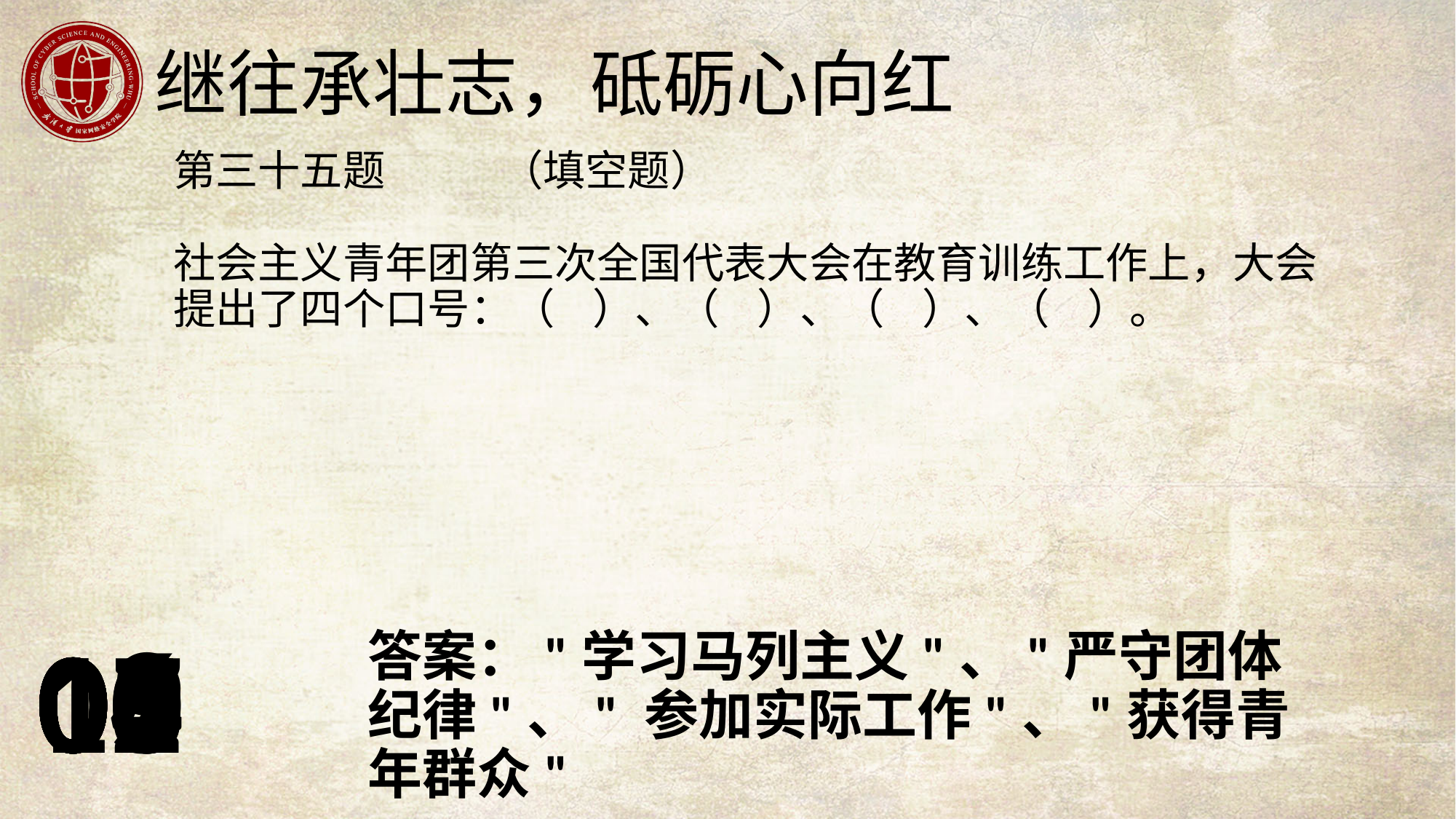

第三十五题		（填空题）
社会主义青年团第三次全国代表大会在教育训练工作上，大会提出了四个口号：（    ）、（    ）、（    ）、（    ）。
答案："学习马列主义"、"严守团体纪律"、" 参加实际工作"、"获得青年群众"